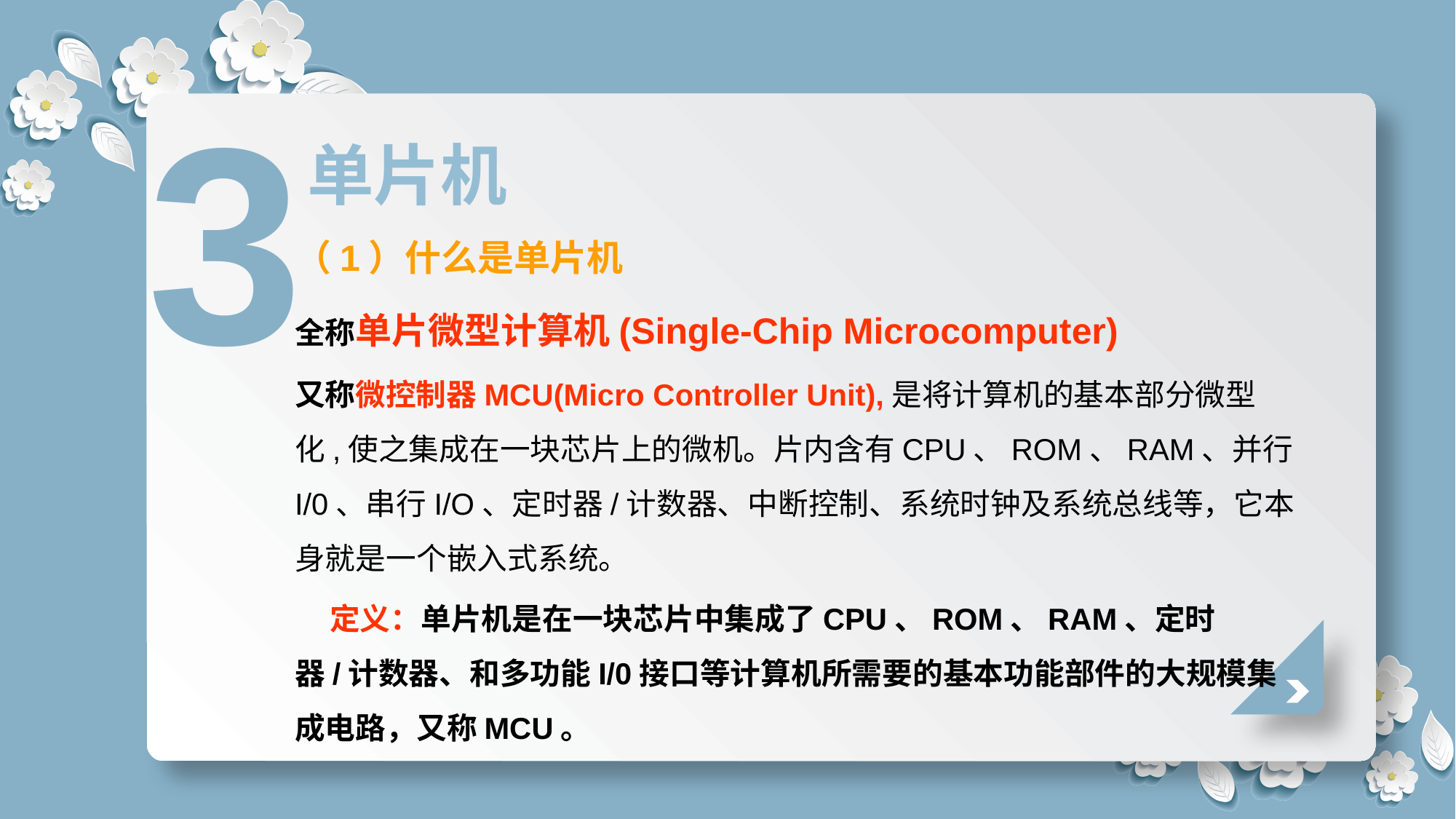

3

单片机
（1）什么是单片机
全称单片微型计算机(Single-Chip Microcomputer)
又称微控制器MCU(Micro Controller Unit),是将计算机的基本部分微型化,使之集成在一块芯片上的微机。片内含有CPU、ROM、RAM、并行I/0、串行I/O、定时器/计数器、中断控制、系统时钟及系统总线等，它本身就是一个嵌入式系统。
    定义：单片机是在一块芯片中集成了CPU、ROM、RAM、定时器/计数器、和多功能I/0接口等计算机所需要的基本功能部件的大规模集成电路，又称MCU。

延时符